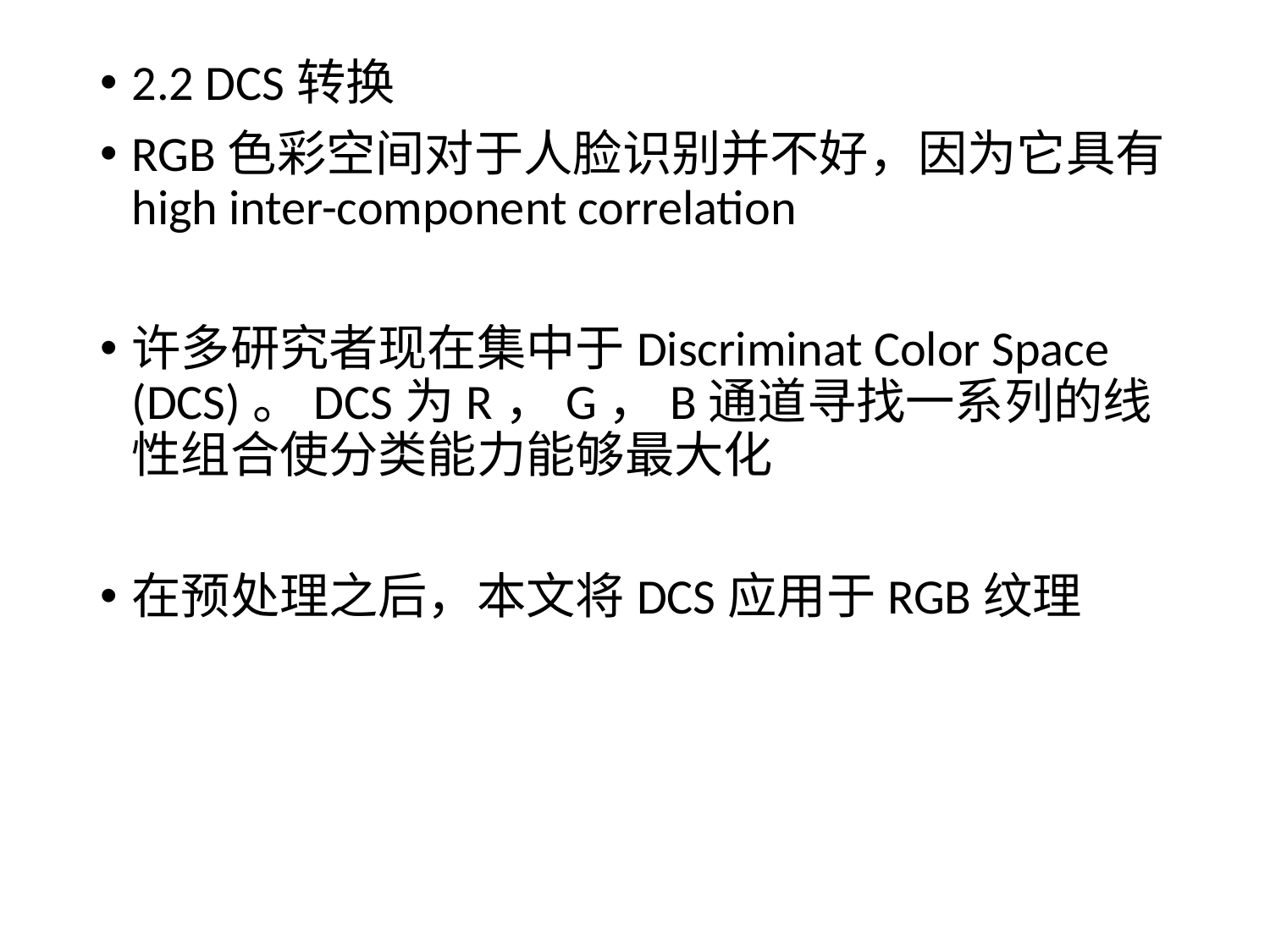

2.2 DCS转换
RGB色彩空间对于人脸识别并不好，因为它具有high inter-component correlation

许多研究者现在集中于Discriminat Color Space (DCS)。DCS为R，G，B通道寻找一系列的线性组合使分类能力能够最大化

在预处理之后，本文将DCS应用于RGB纹理